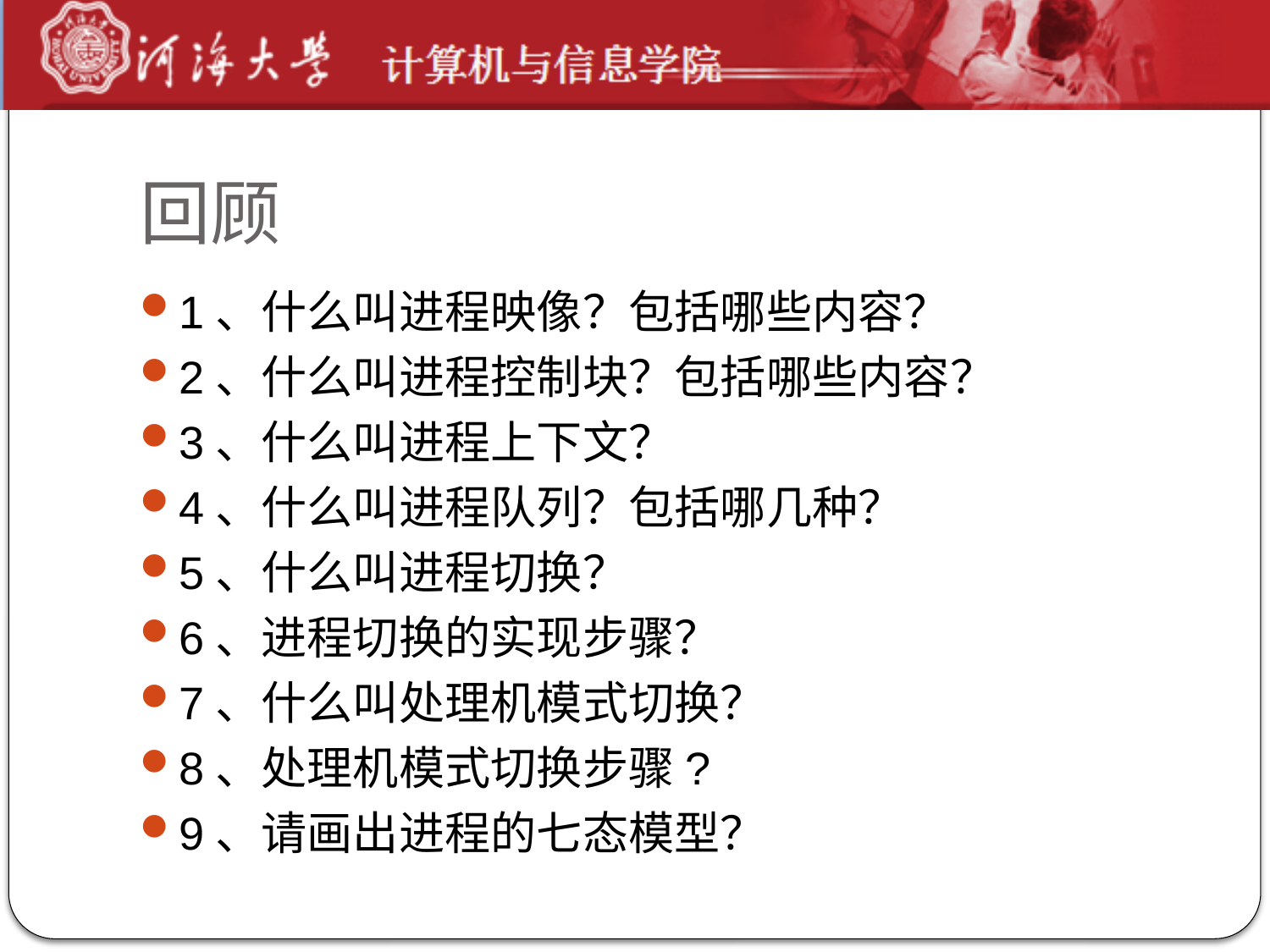

# 回顾
1、什么叫进程映像？包括哪些内容？
2、什么叫进程控制块？包括哪些内容？
3、什么叫进程上下文？
4、什么叫进程队列？包括哪几种？
5、什么叫进程切换？
6、进程切换的实现步骤？
7、什么叫处理机模式切换？
8、处理机模式切换步骤?
9、请画出进程的七态模型？